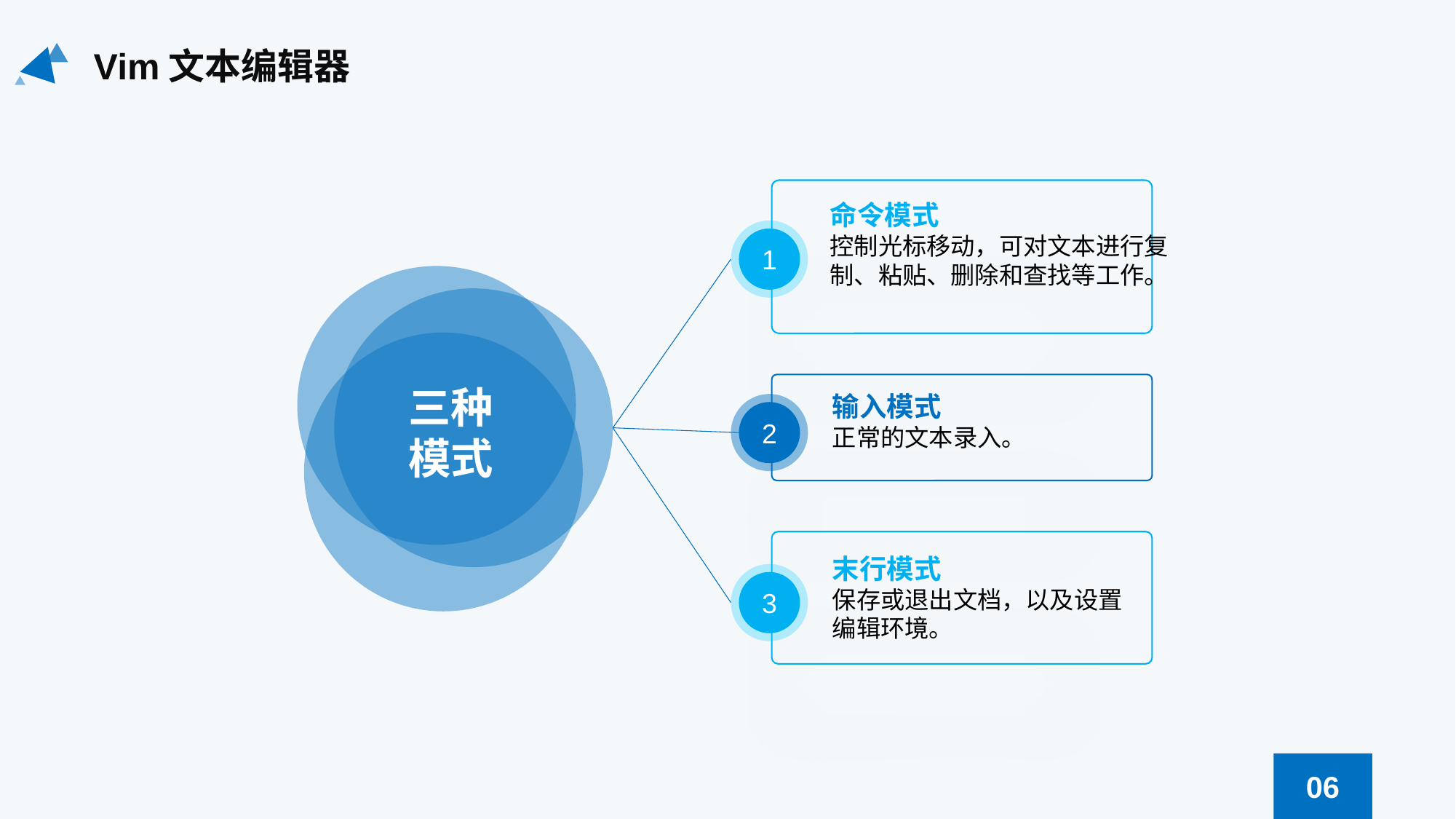

Vim文本编辑器

命令模式
控制光标移动，可对文本进行复制、粘贴、删除和查找等工作。

1

三种
模式
输入模式
正常的文本录入。

2

末行模式
保存或退出文档，以及设置编辑环境。

3

06